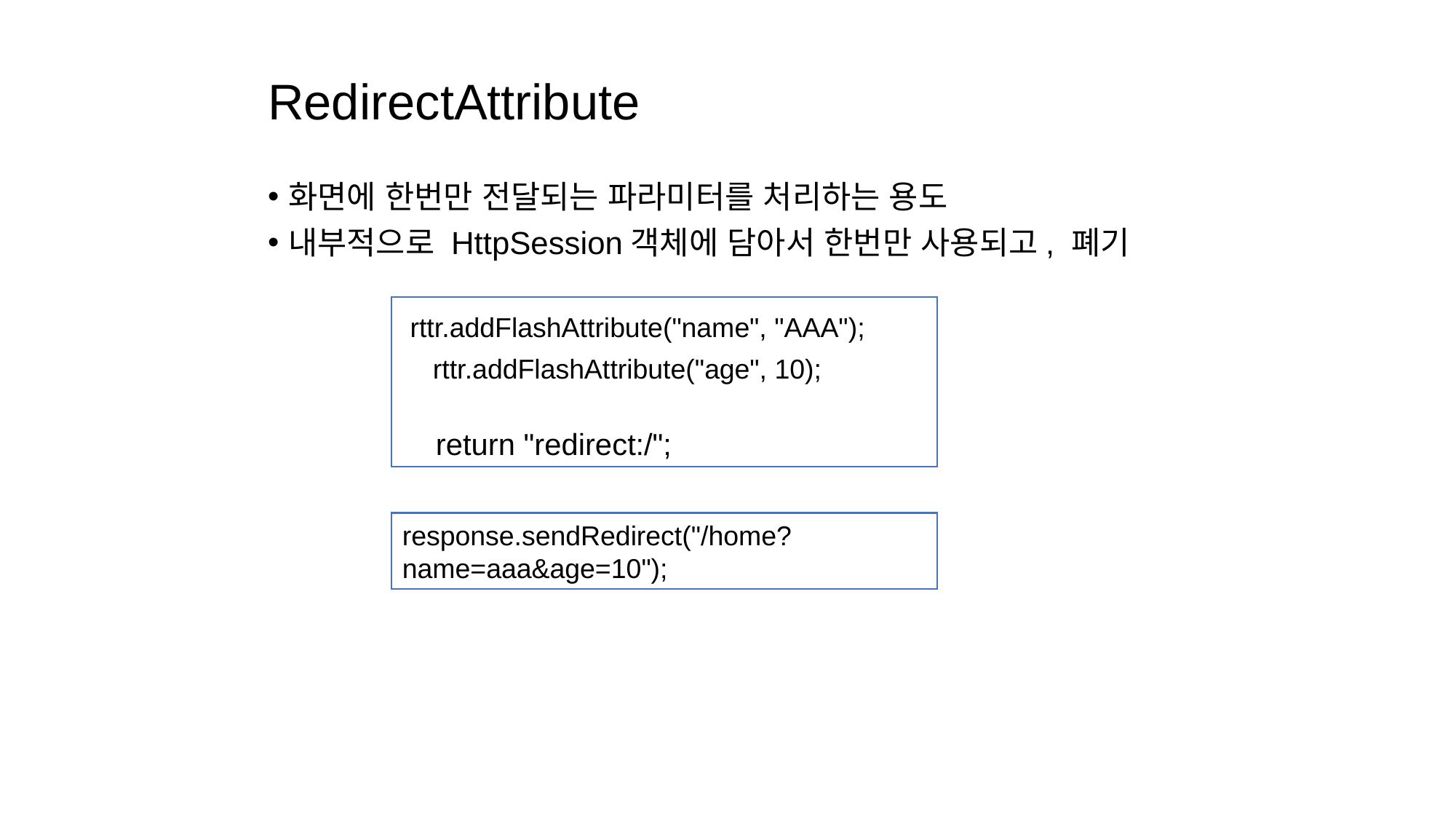

RedirectAttribute
화면에 한번만 전달되는 파라미터를 처리하는 용도
내부적으로 HttpSession객체에 담아서 한번만 사용되고, 폐기
 rttr.addFlashAttribute("name", "AAA");
    rttr.addFlashAttribute("age", 10);

    return "redirect:/";
response.sendRedirect("/home?name=aaa&age=10");